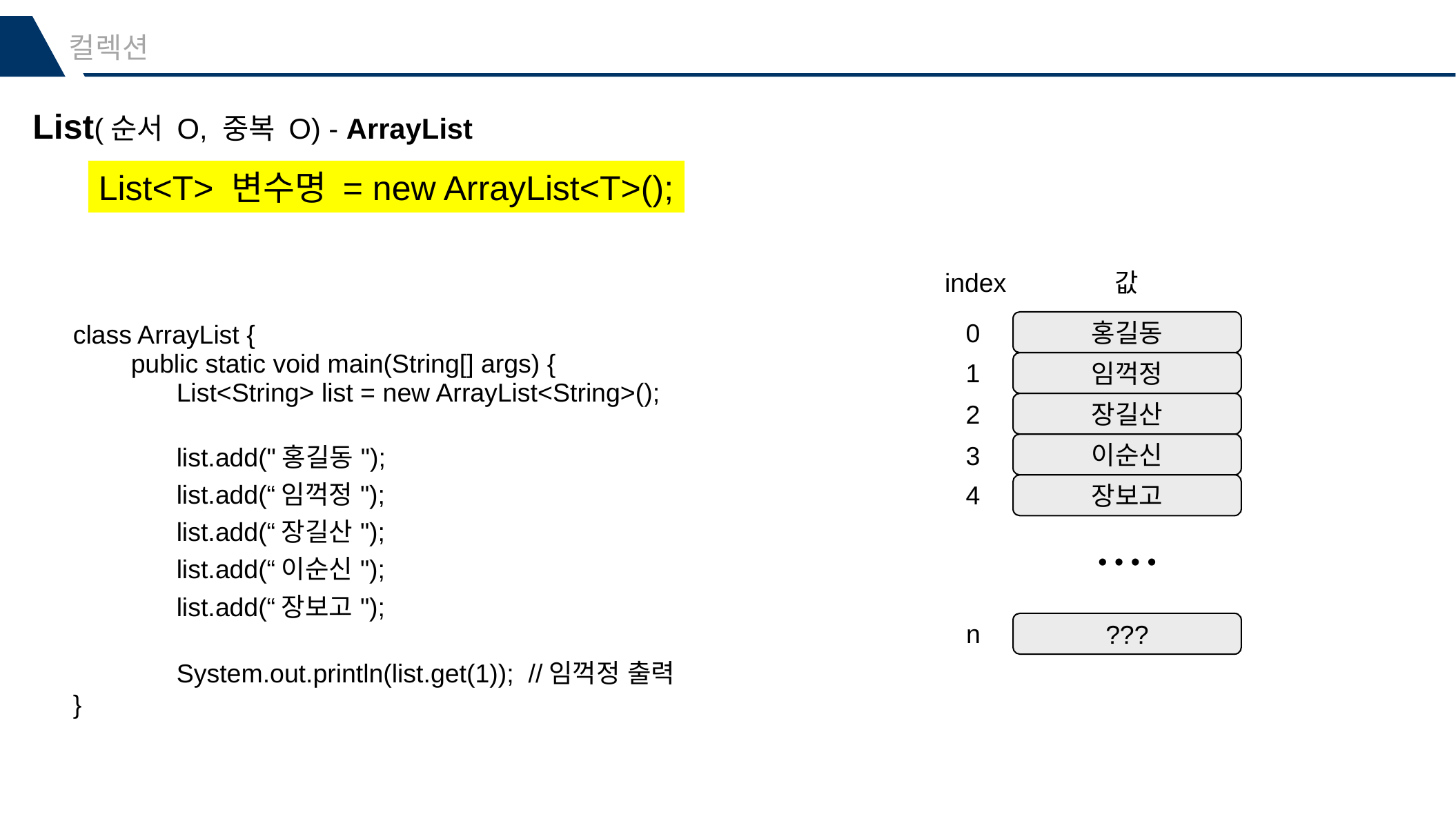

컬렉션

List(순서 O, 중복 O) - ArrayList
List<T> 변수명 = new ArrayList<T>();
index
값
0
홍길동
| class ArrayList { public static void main(String[] args) { List<String> list = new ArrayList<String>(); list.add("홍길동"); list.add(“임꺽정"); list.add(“장길산"); list.add(“이순신"); list.add(“장보고"); System.out.println(list.get(1)); //임꺽정 출력 } |
| --- |
1
임꺽정
2
장길산
3
이순신
4
장보고
• • • •
n
???